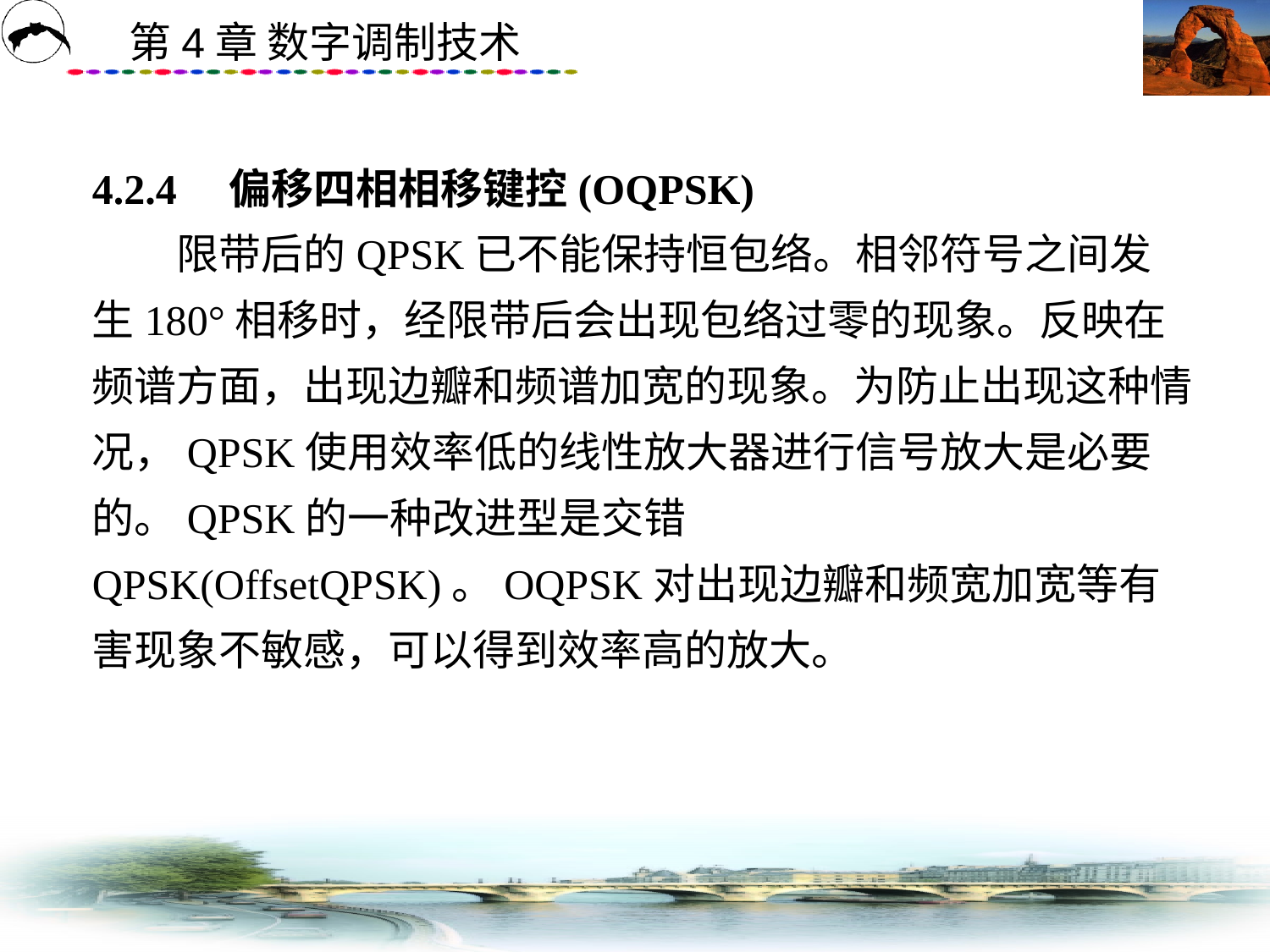

# 4.2.4　偏移四相相移键控(OQPSK) 　　限带后的QPSK已不能保持恒包络。相邻符号之间发生180°相移时，经限带后会出现包络过零的现象。反映在频谱方面，出现边瓣和频谱加宽的现象。为防止出现这种情况，QPSK使用效率低的线性放大器进行信号放大是必要的。QPSK的一种改进型是交错QPSK(OffsetQPSK)。OQPSK对出现边瓣和频宽加宽等有害现象不敏感，可以得到效率高的放大。